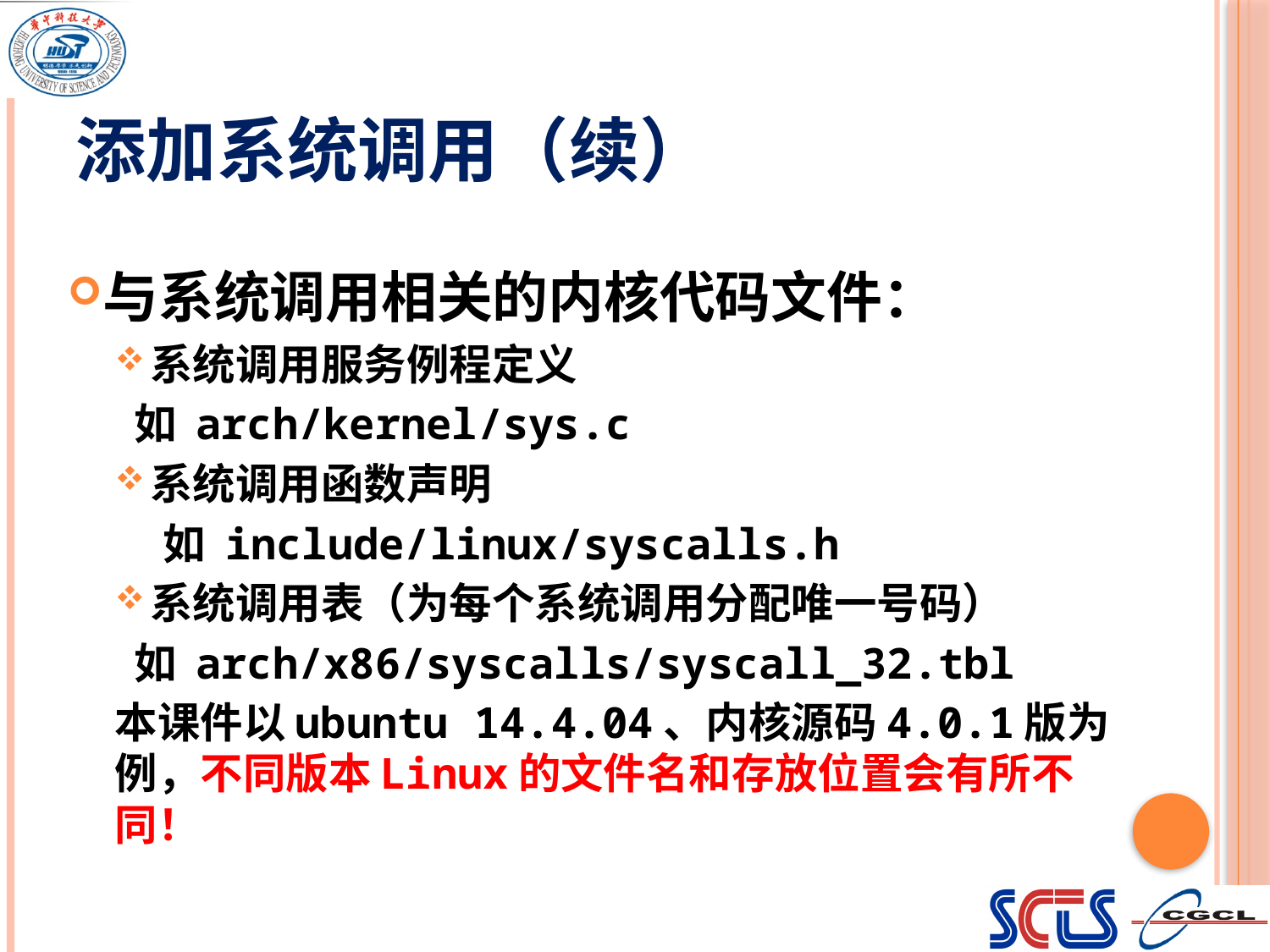

# 添加系统调用（续）
与系统调用相关的内核代码文件：
系统调用服务例程定义
	 如 arch/kernel/sys.c
系统调用函数声明
    如 include/linux/syscalls.h
系统调用表（为每个系统调用分配唯一号码）
	 如 arch/x86/syscalls/syscall_32.tbl
本课件以ubuntu 14.4.04、内核源码4.0.1版为例，不同版本Linux的文件名和存放位置会有所不同！
28